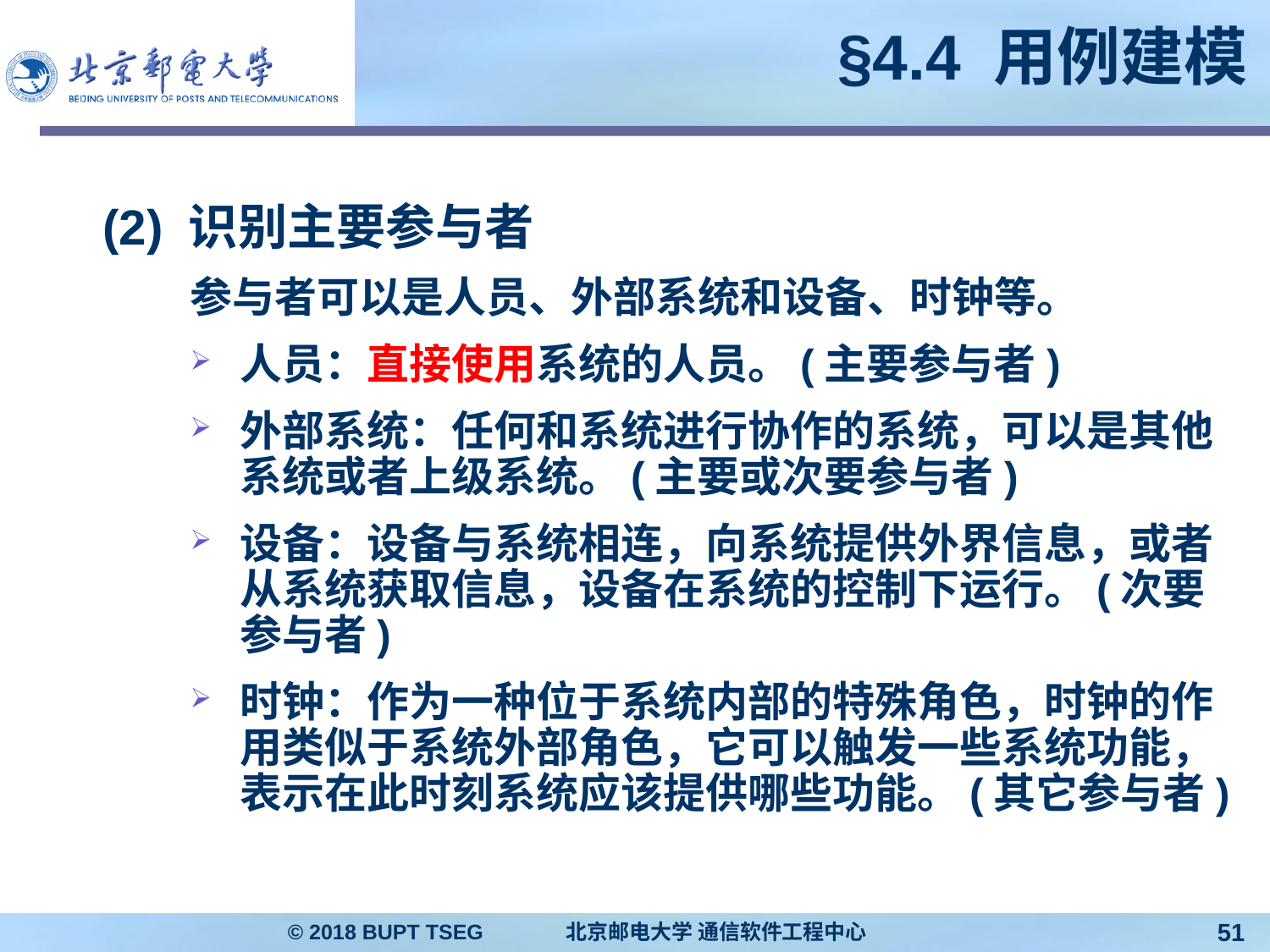

# §4.4 用例建模
(2) 识别主要参与者
参与者可以是人员、外部系统和设备、时钟等。
人员：直接使用系统的人员。(主要参与者)
外部系统：任何和系统进行协作的系统，可以是其他系统或者上级系统。(主要或次要参与者)
设备：设备与系统相连，向系统提供外界信息，或者从系统获取信息，设备在系统的控制下运行。(次要参与者)
时钟：作为一种位于系统内部的特殊角色，时钟的作用类似于系统外部角色，它可以触发一些系统功能，表示在此时刻系统应该提供哪些功能。(其它参与者)

© 2018 BUPT TSEG             北京邮电大学 通信软件工程中心